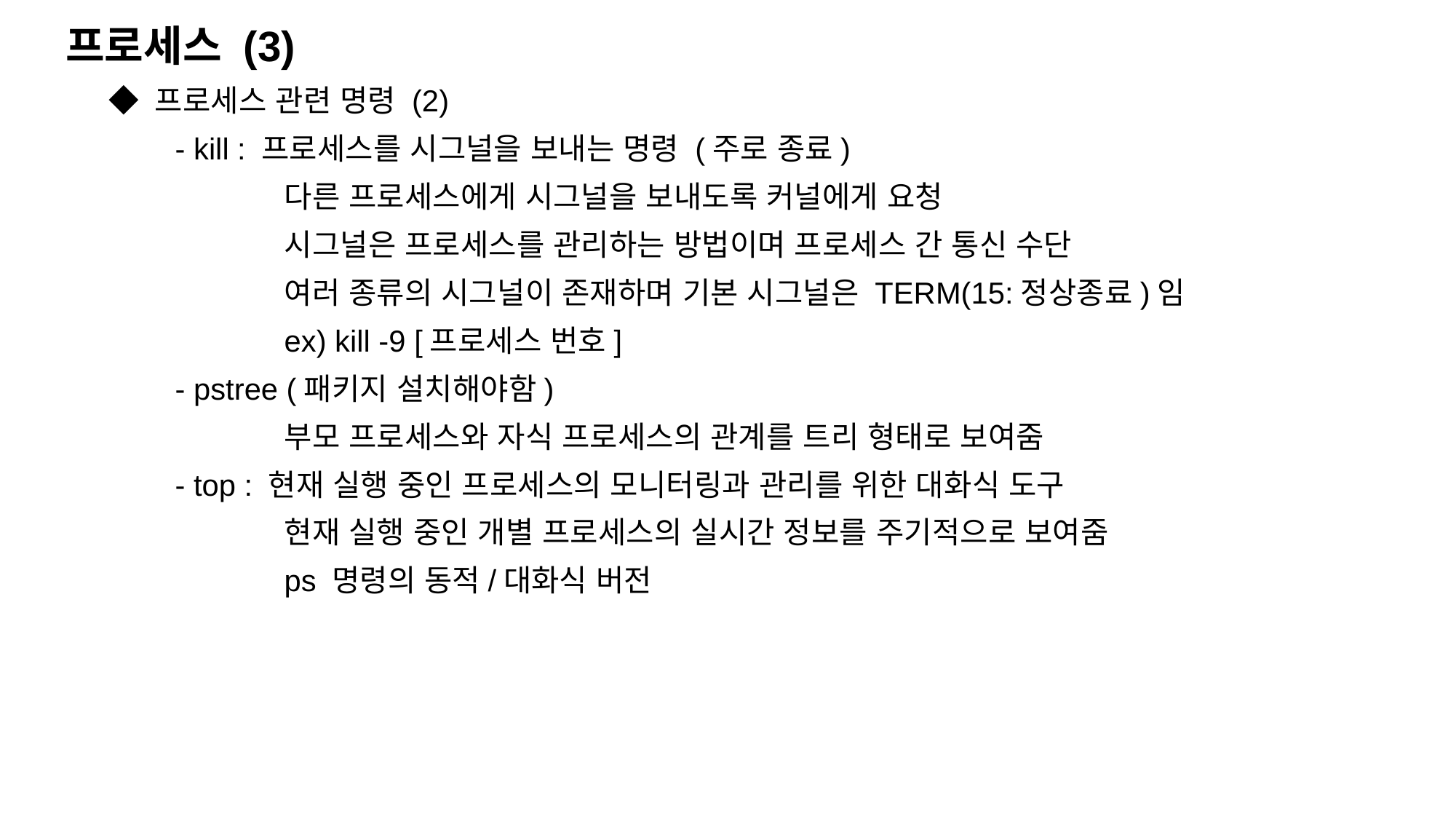

프로세스 (3)
     ◆ 프로세스 관련 명령 (2)
	- kill : 프로세스를 시그널을 보내는 명령 (주로 종료)
		다른 프로세스에게 시그널을 보내도록 커널에게 요청
		시그널은 프로세스를 관리하는 방법이며 프로세스 간 통신 수단
		여러 종류의 시그널이 존재하며 기본 시그널은 TERM(15:정상종료)임
		ex) kill -9 [프로세스 번호]
	- pstree (패키지 설치해야함)
		부모 프로세스와 자식 프로세스의 관계를 트리 형태로 보여줌
	- top : 현재 실행 중인 프로세스의 모니터링과 관리를 위한 대화식 도구
		현재 실행 중인 개별 프로세스의 실시간 정보를 주기적으로 보여줌
		ps 명령의 동적/대화식 버전